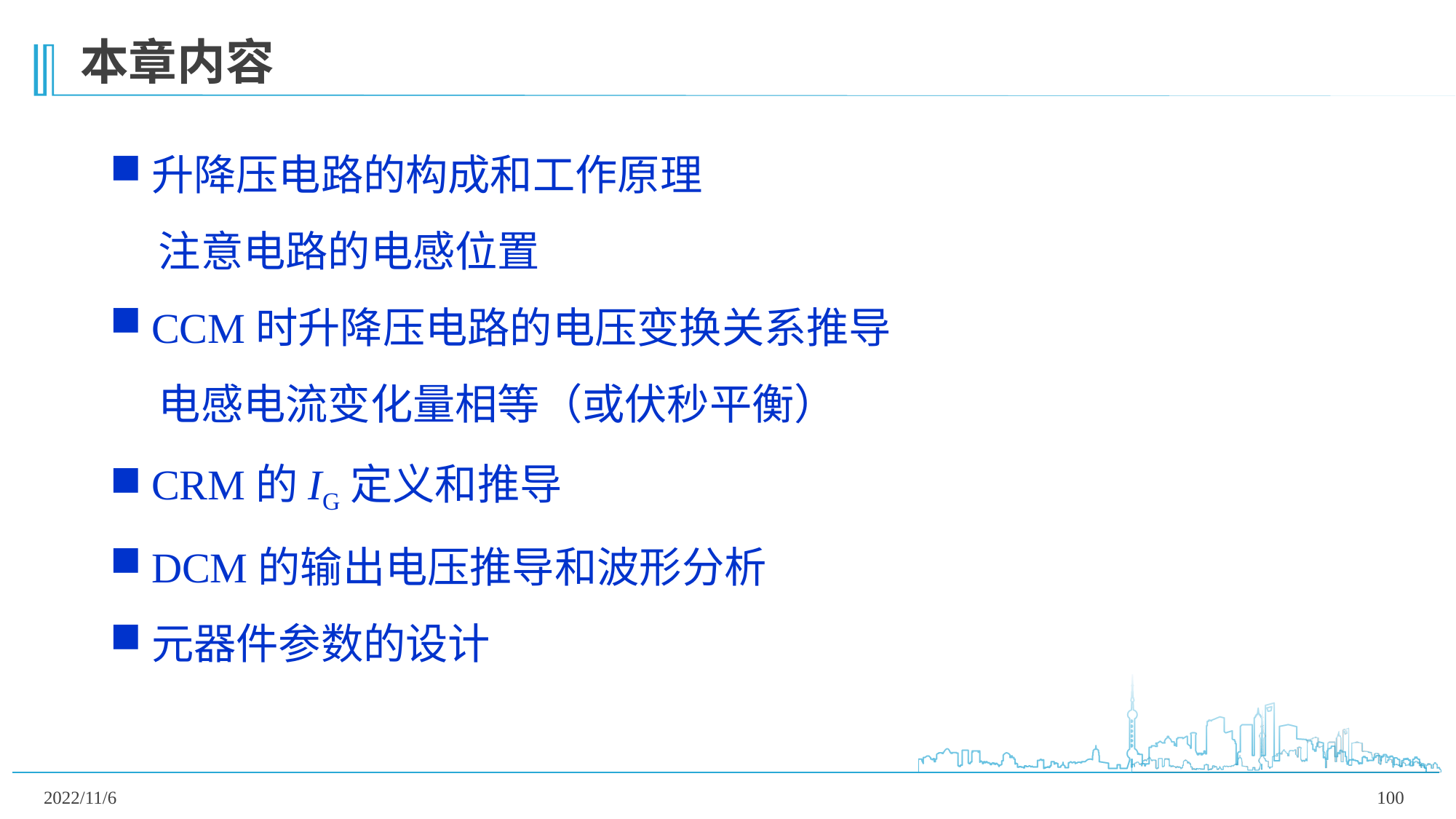

本章内容
升降压电路的构成和工作原理
    注意电路的电感位置
CCM时升降压电路的电压变换关系推导
    电感电流变化量相等（或伏秒平衡）
CRM的IG定义和推导
DCM的输出电压推导和波形分析
元器件参数的设计